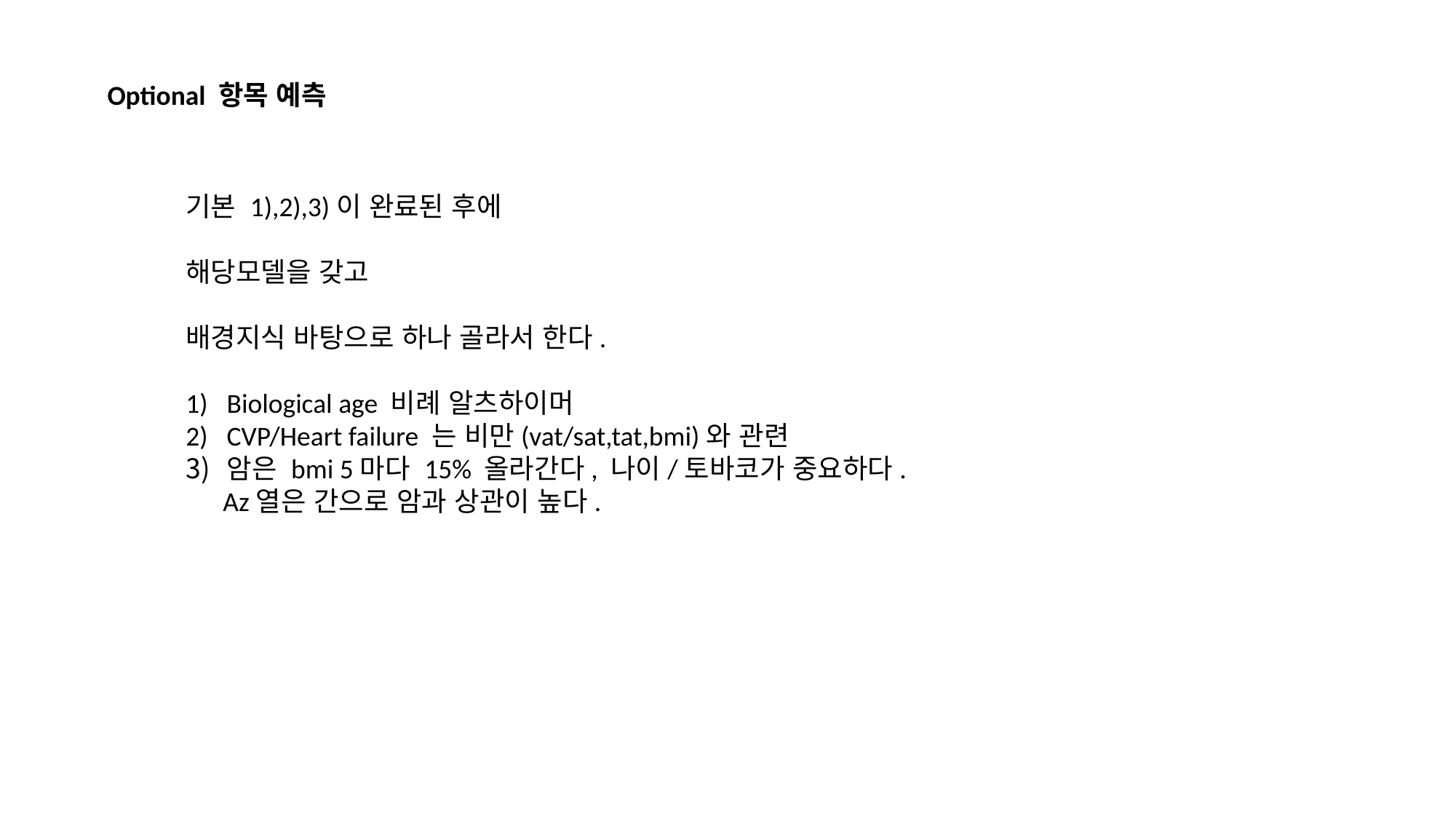

Optional 항목 예측
기본 1),2),3)이 완료된 후에

해당모델을 갖고

배경지식 바탕으로 하나 골라서 한다.

Biological age 비례 알츠하이머
CVP/Heart failure 는 비만(vat/sat,tat,bmi)와 관련
암은 bmi 5마다 15% 올라간다, 나이/토바코가 중요하다.
      Az열은 간으로 암과 상관이 높다.